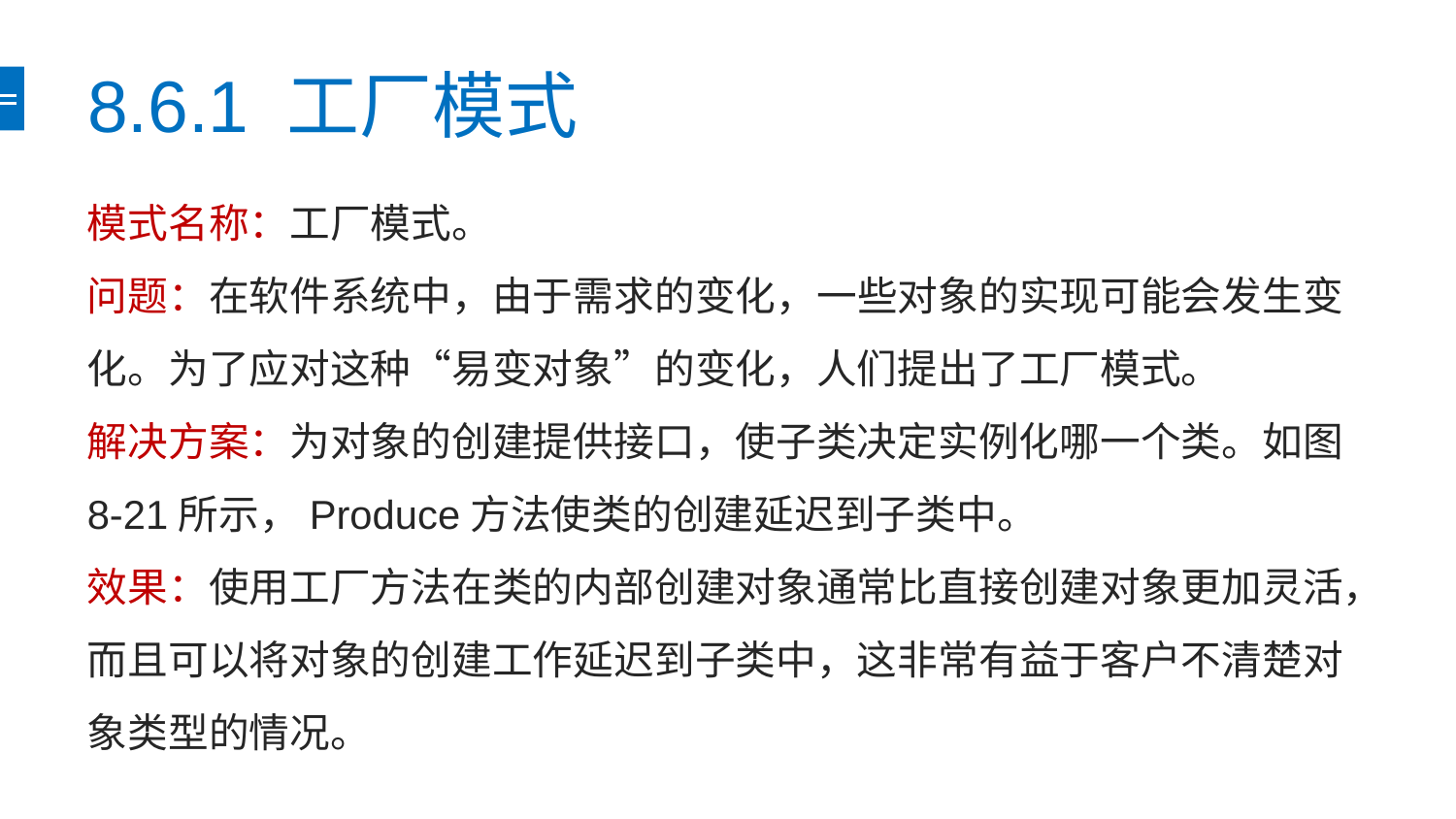

# 8.6.1 工厂模式
模式名称：工厂模式。
问题：在软件系统中，由于需求的变化，一些对象的实现可能会发生变化。为了应对这种“易变对象”的变化，人们提出了工厂模式。
解决方案：为对象的创建提供接口，使子类决定实例化哪一个类。如图8-21所示，Produce方法使类的创建延迟到子类中。
效果：使用工厂方法在类的内部创建对象通常比直接创建对象更加灵活，而且可以将对象的创建工作延迟到子类中，这非常有益于客户不清楚对象类型的情况。